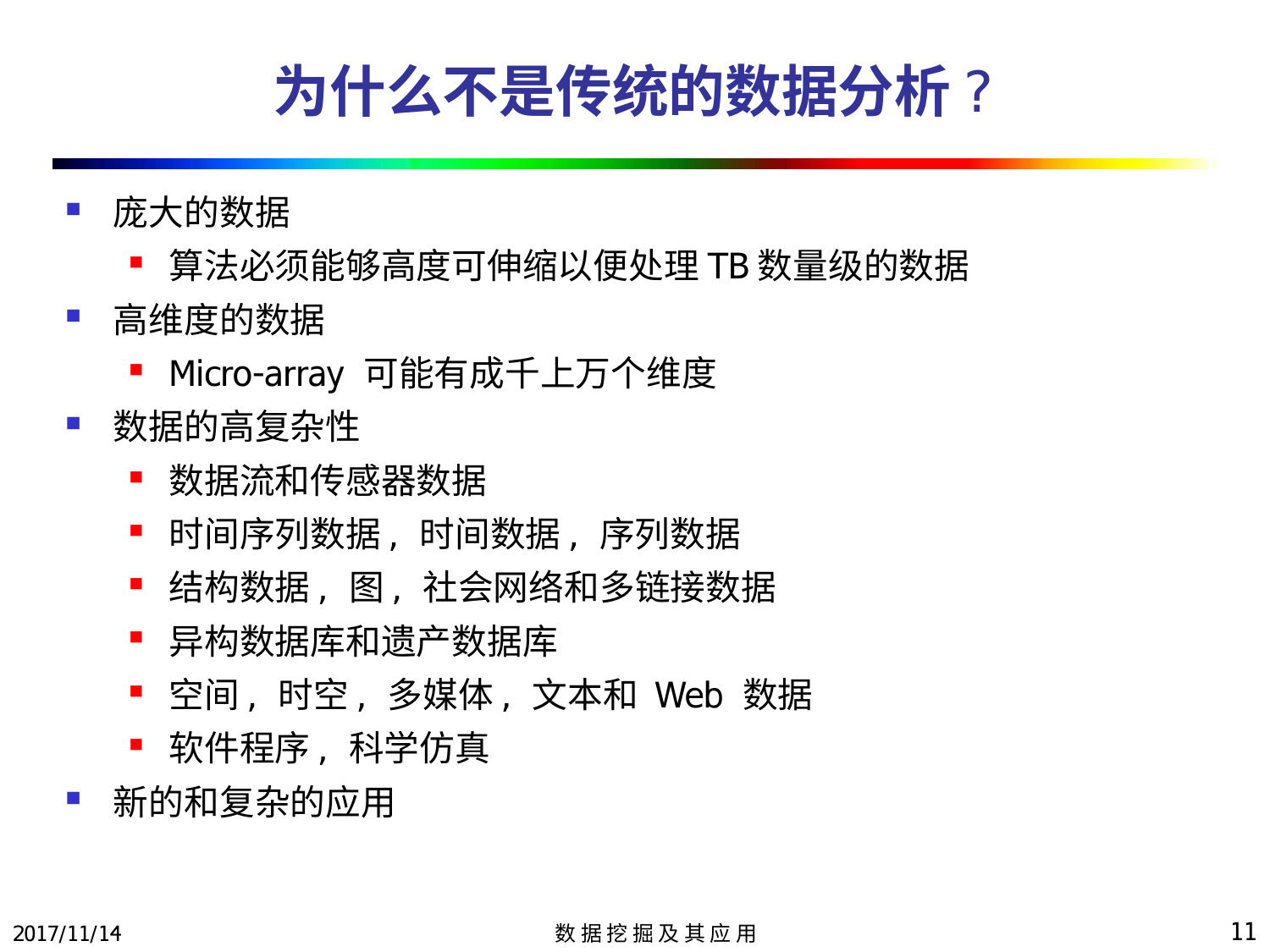

# 为什么不是传统的数据分析?
庞大的数据
算法必须能够高度可伸缩以便处理TB数量级的数据
高维度的数据
Micro-array 可能有成千上万个维度
数据的高复杂性
数据流和传感器数据
时间序列数据, 时间数据, 序列数据
结构数据, 图, 社会网络和多链接数据
异构数据库和遗产数据库
空间, 时空, 多媒体, 文本和 Web 数据
软件程序, 科学仿真
新的和复杂的应用

2017/11/14
11
数 据 挖 掘 及 其 应 用